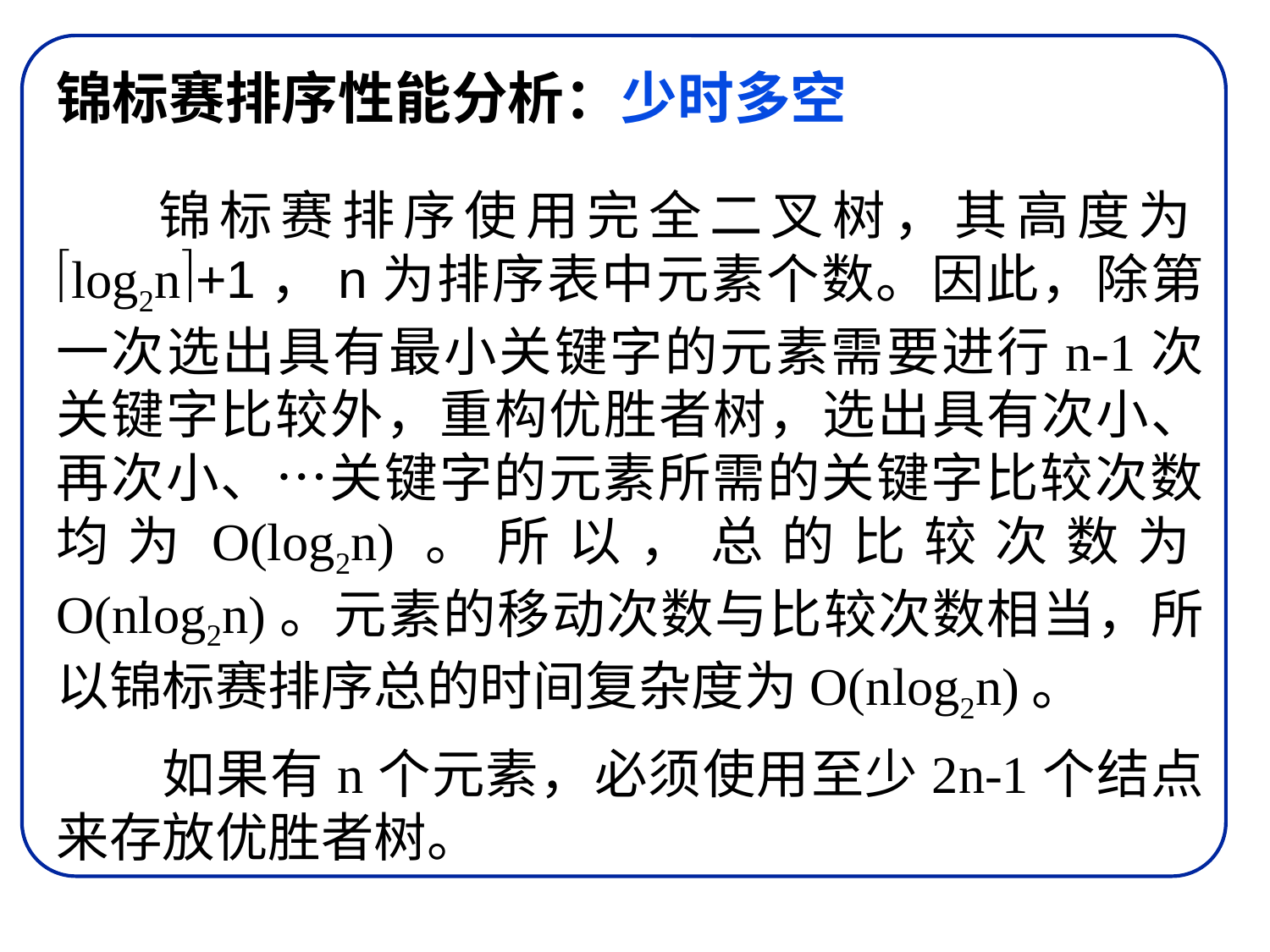

锦标赛排序性能分析：少时多空
    锦标赛排序使用完全二叉树，其高度为log2n+1，n为排序表中元素个数。因此，除第一次选出具有最小关键字的元素需要进行n-1次关键字比较外，重构优胜者树，选出具有次小、再次小、…关键字的元素所需的关键字比较次数均为O(log2n)。所以，总的比较次数为O(nlog2n)。元素的移动次数与比较次数相当，所以锦标赛排序总的时间复杂度为O(nlog2n)。
       如果有n个元素，必须使用至少2n-1个结点来存放优胜者树。